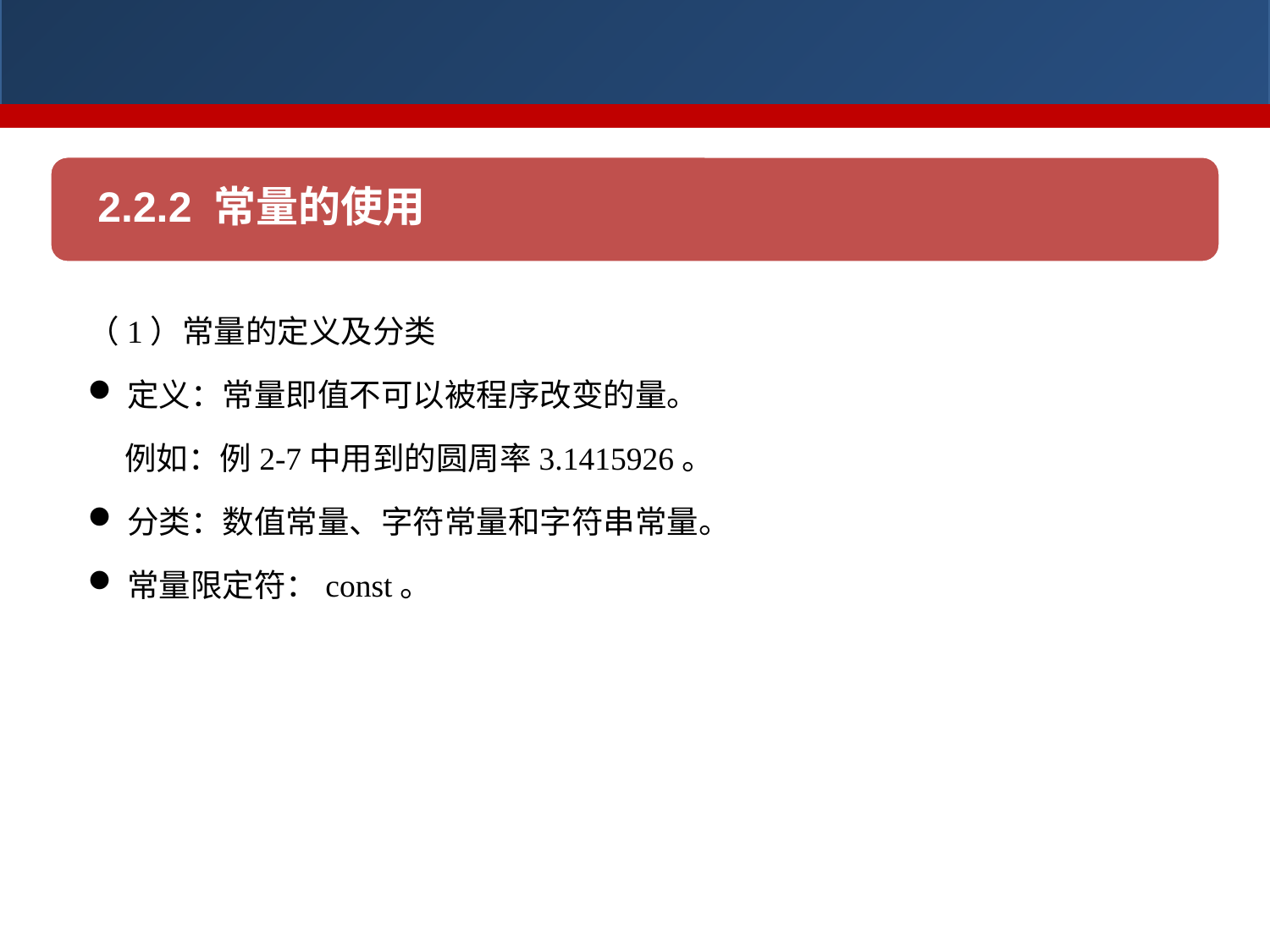

2.2.2 常量的使用
（1）常量的定义及分类
定义：常量即值不可以被程序改变的量。
例如：例2-7中用到的圆周率3.1415926。
分类：数值常量、字符常量和字符串常量。
常量限定符：const。